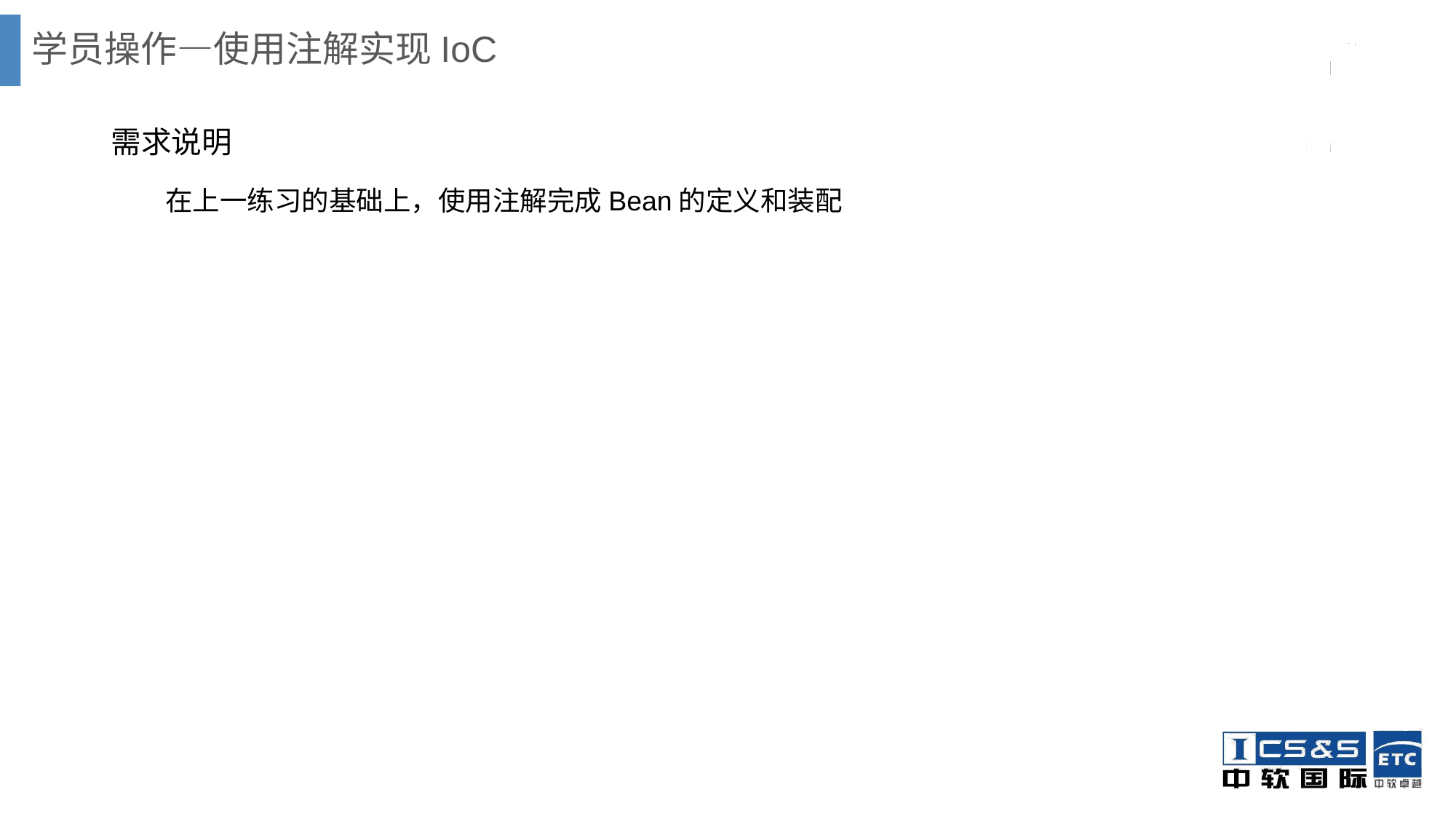

# 学员操作—使用注解实现IoC
需求说明
在上一练习的基础上，使用注解完成Bean的定义和装配